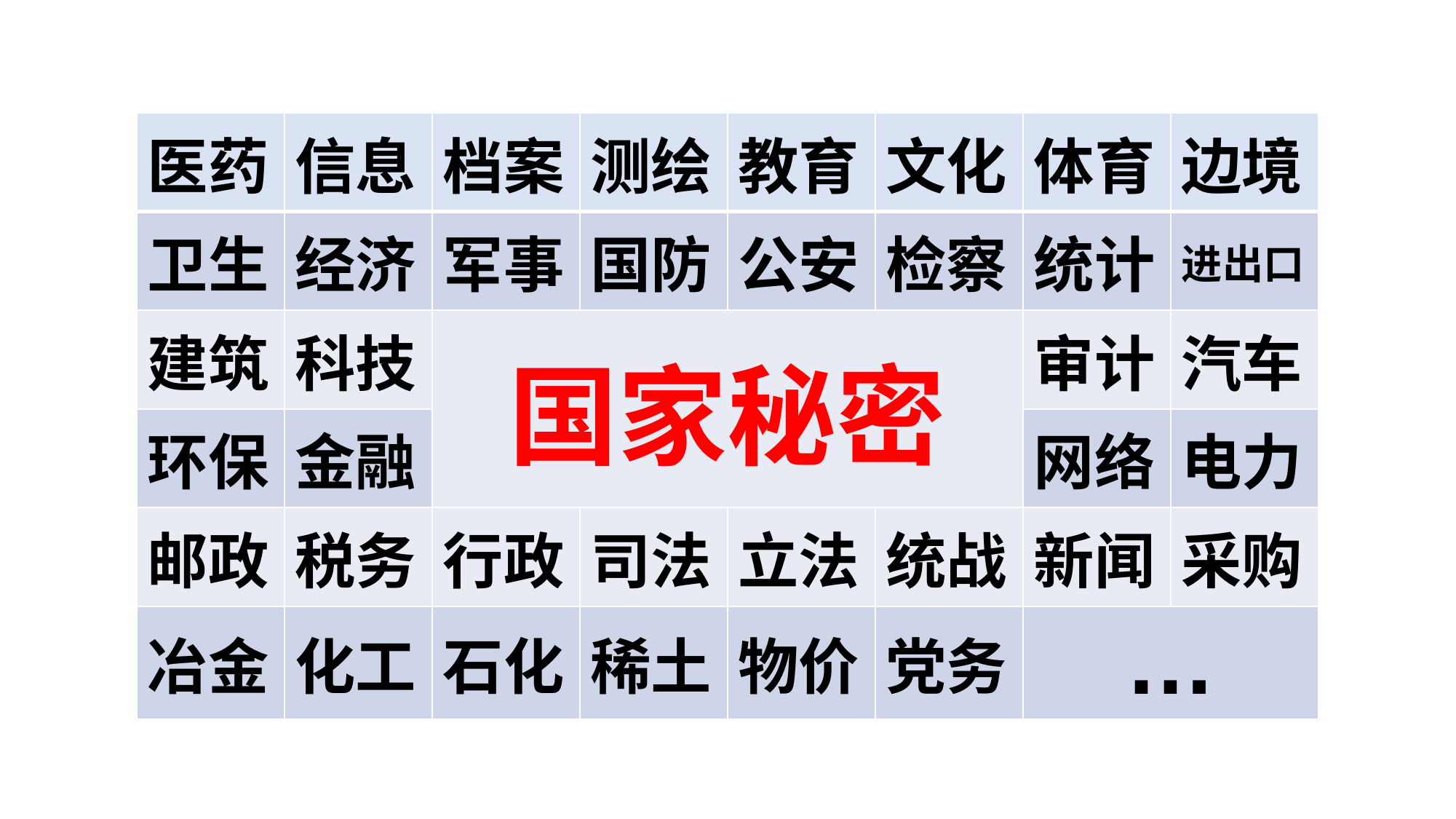

| 医药 | 信息 | 档案 | 测绘 | 教育 | 文化 | 体育 | 边境 |
| --- | --- | --- | --- | --- | --- | --- | --- |
| 卫生 | 经济 | 军事 | 国防 | 公安 | 检察 | 统计 | 进出口 |
| 建筑 | 科技 | 国家秘密 |  |  |  | 审计 | 汽车 |
| 环保 | 金融 |  |  |  |  | 网络 | 电力 |
| 邮政 | 税务 | 行政 | 司法 | 立法 | 统战 | 新闻 | 采购 |
| 冶金 | 化工 | 石化 | 稀土 | 物价 | 党务 | … |  |